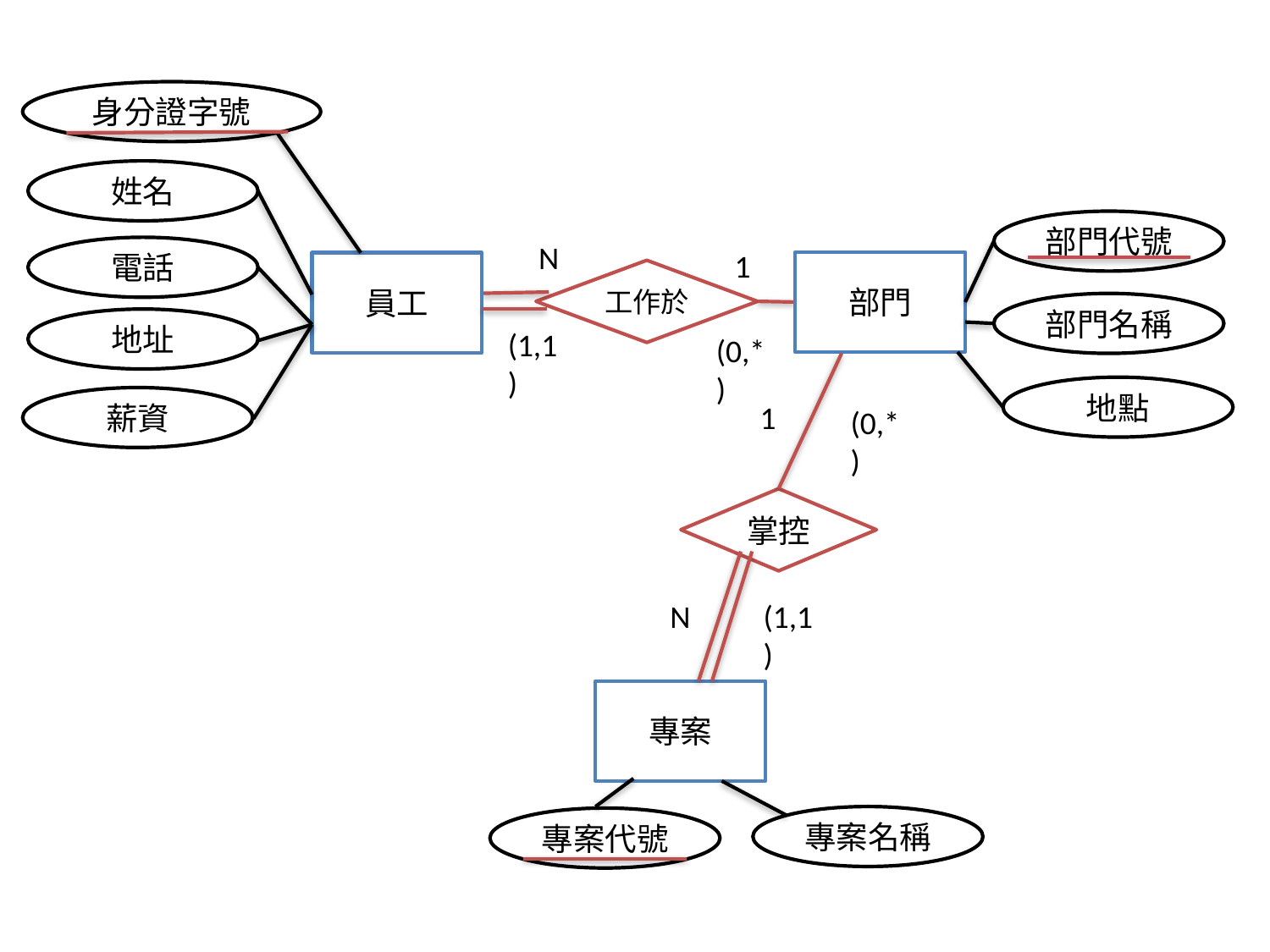

身分證字號
姓名
電話
員工
地址
薪資
部門代號
部門
部門名稱
地點
N
1
工作於
(1,1)
(0,*)
1
(0,*)
掌控
N
(1,1)
專案
專案名稱
專案代號